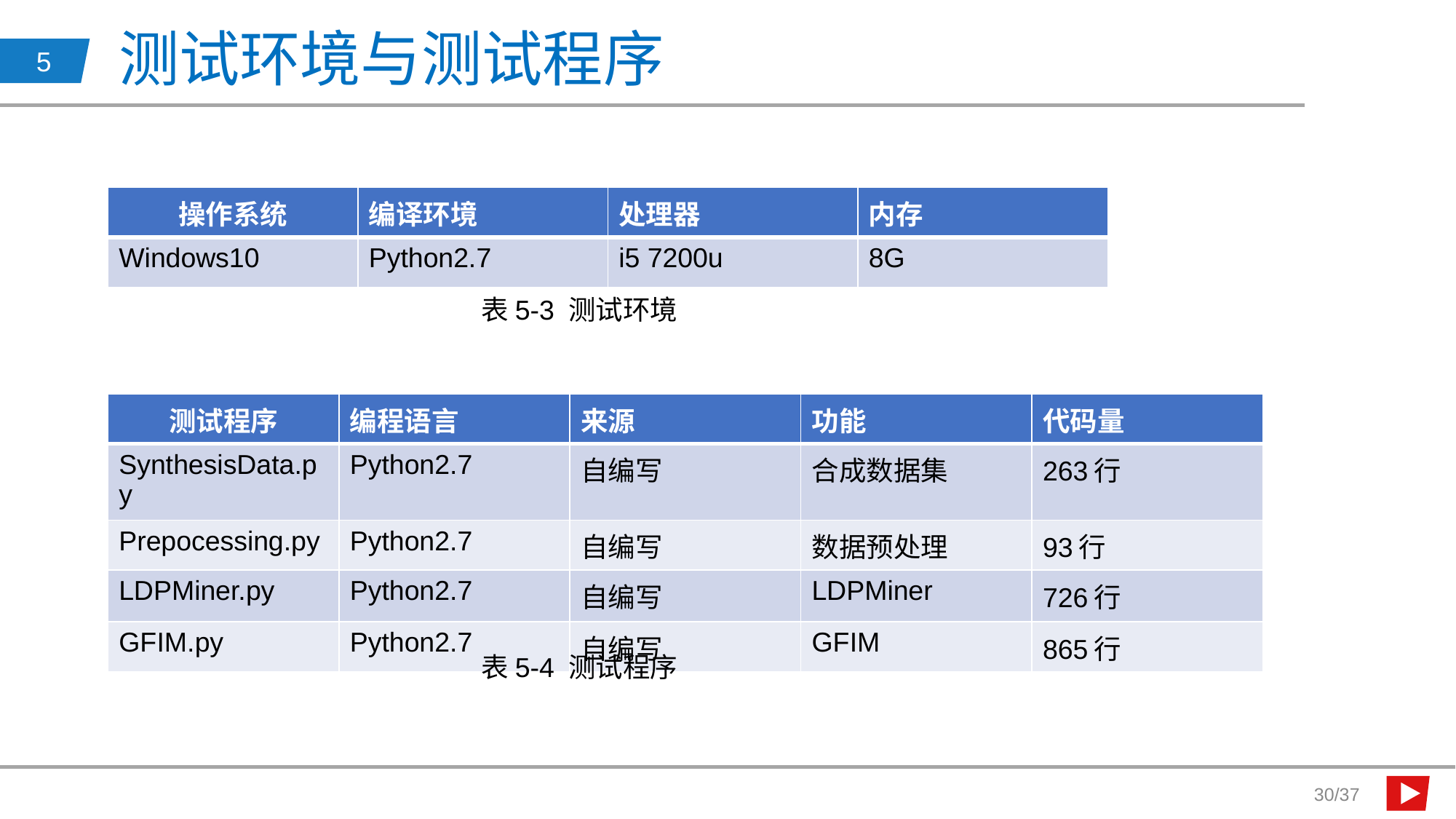

测试环境与测试程序
5
| 操作系统 | 编译环境 | 处理器 | 内存 |
| --- | --- | --- | --- |
| Windows10 | Python2.7 | i5 7200u | 8G |
表5-3 测试环境
| 测试程序 | 编程语言 | 来源 | 功能 | 代码量 |
| --- | --- | --- | --- | --- |
| SynthesisData.py | Python2.7 | 自编写 | 合成数据集 | 263行 |
| Prepocessing.py | Python2.7 | 自编写 | 数据预处理 | 93行 |
| LDPMiner.py | Python2.7 | 自编写 | LDPMiner | 726行 |
| GFIM.py | Python2.7 | 自编写 | GFIM | 865行 |
表5-4 测试程序
30/37